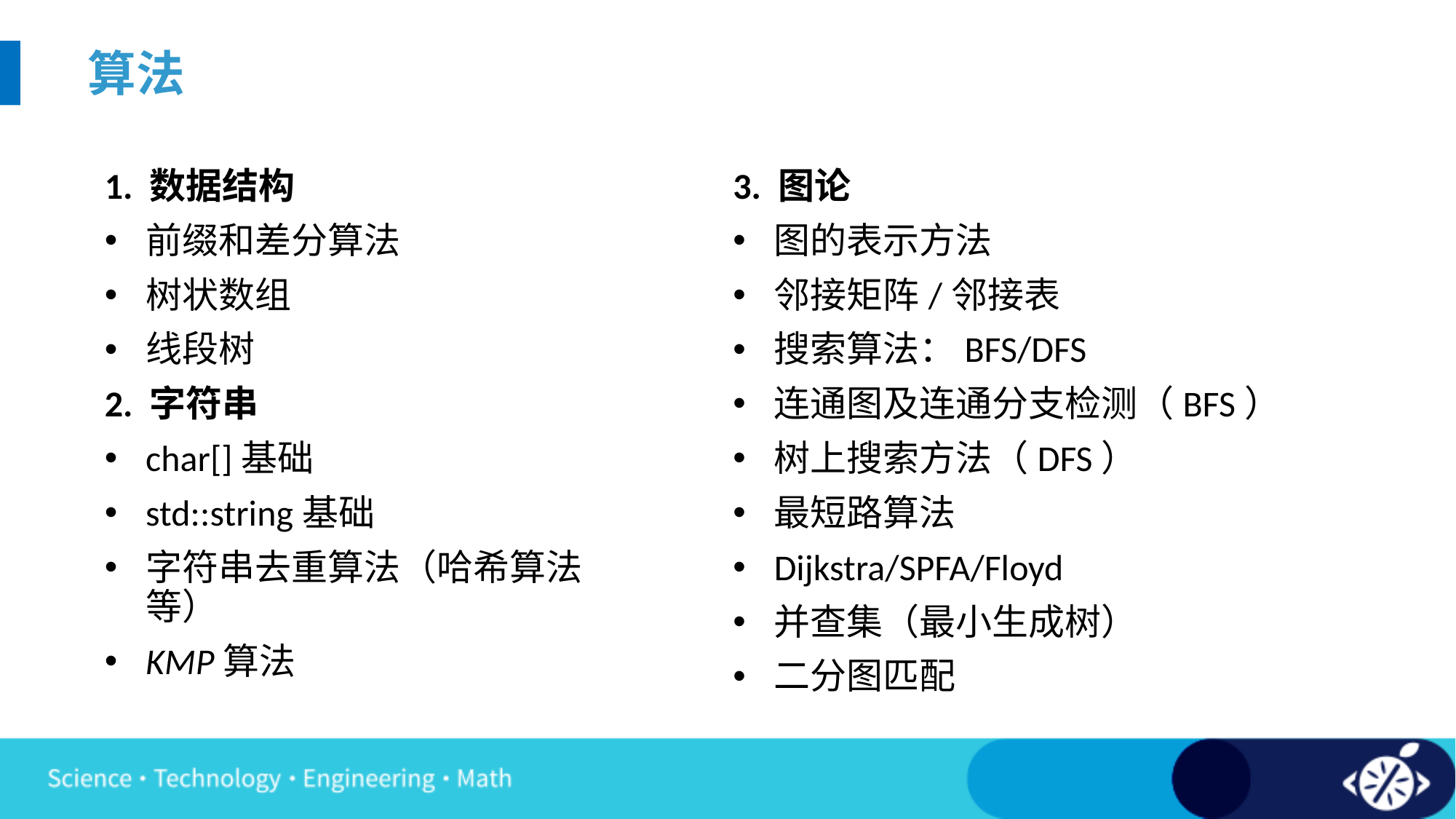

算法
1. 数据结构
前缀和差分算法
树状数组
线段树
2. 字符串
char[]基础
std::string基础
字符串去重算法（哈希算法等）
KMP算法
3. 图论
图的表示方法
邻接矩阵/邻接表
搜索算法：BFS/DFS
连通图及连通分支检测（BFS）
树上搜索方法（DFS）
最短路算法
Dijkstra/SPFA/Floyd
并查集（最小生成树）
二分图匹配